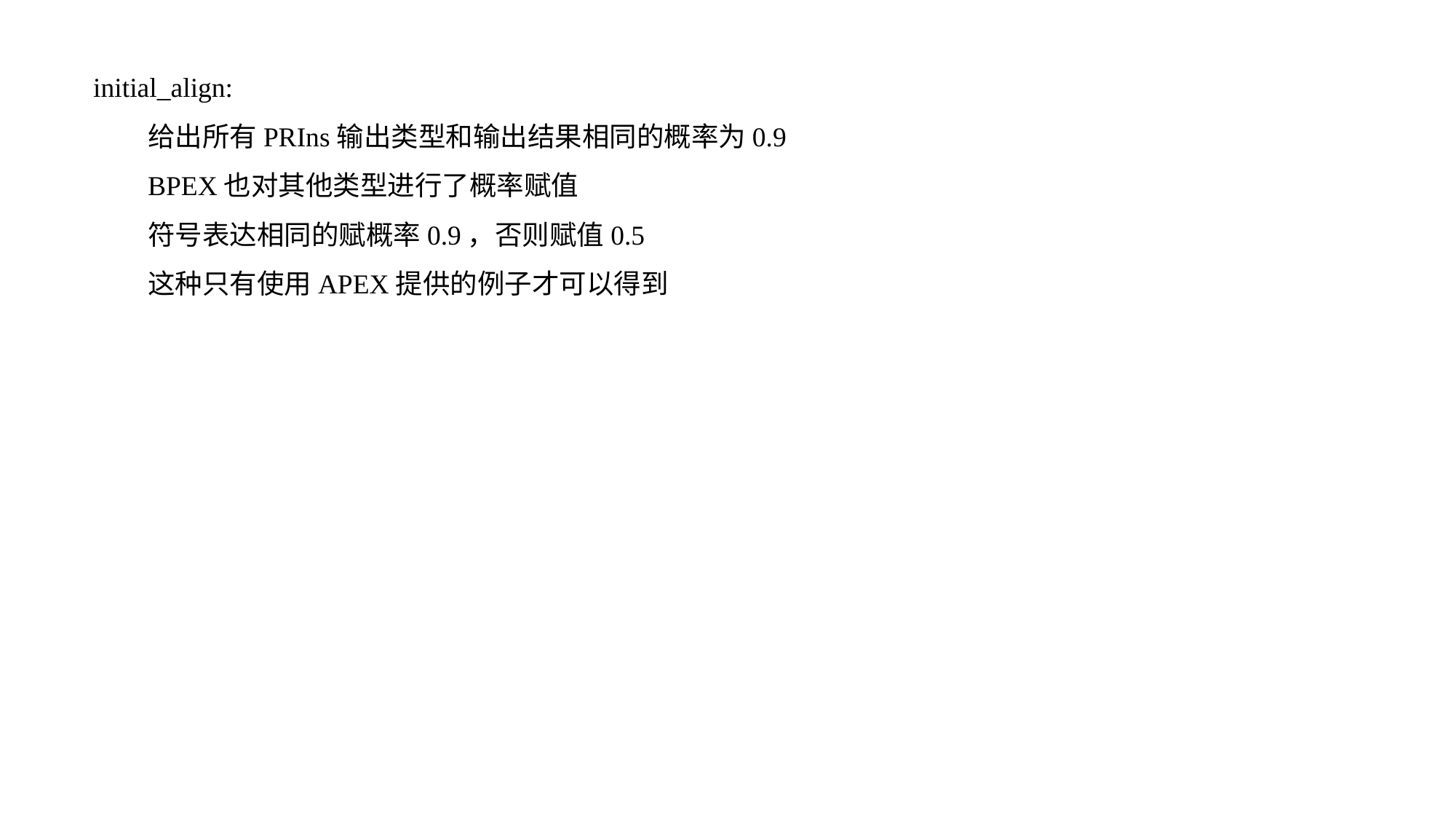

initial_align:
给出所有PRIns输出类型和输出结果相同的概率为0.9
BPEX也对其他类型进行了概率赋值
符号表达相同的赋概率0.9，否则赋值0.5
这种只有使用APEX提供的例子才可以得到